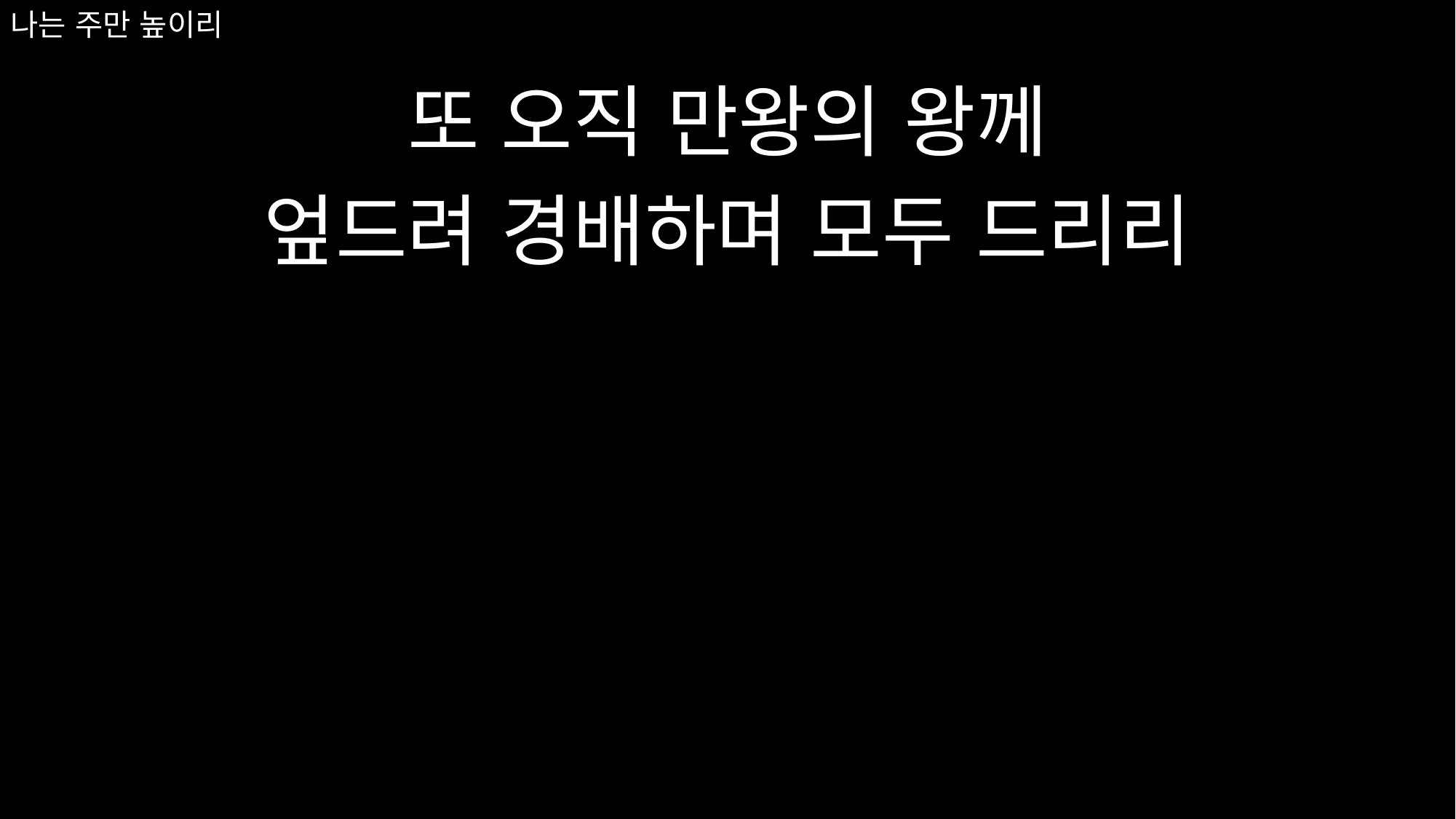

또 오직 만왕의 왕께
엎드려 경배하며 모두 드리리

# 나는 주만 높이리